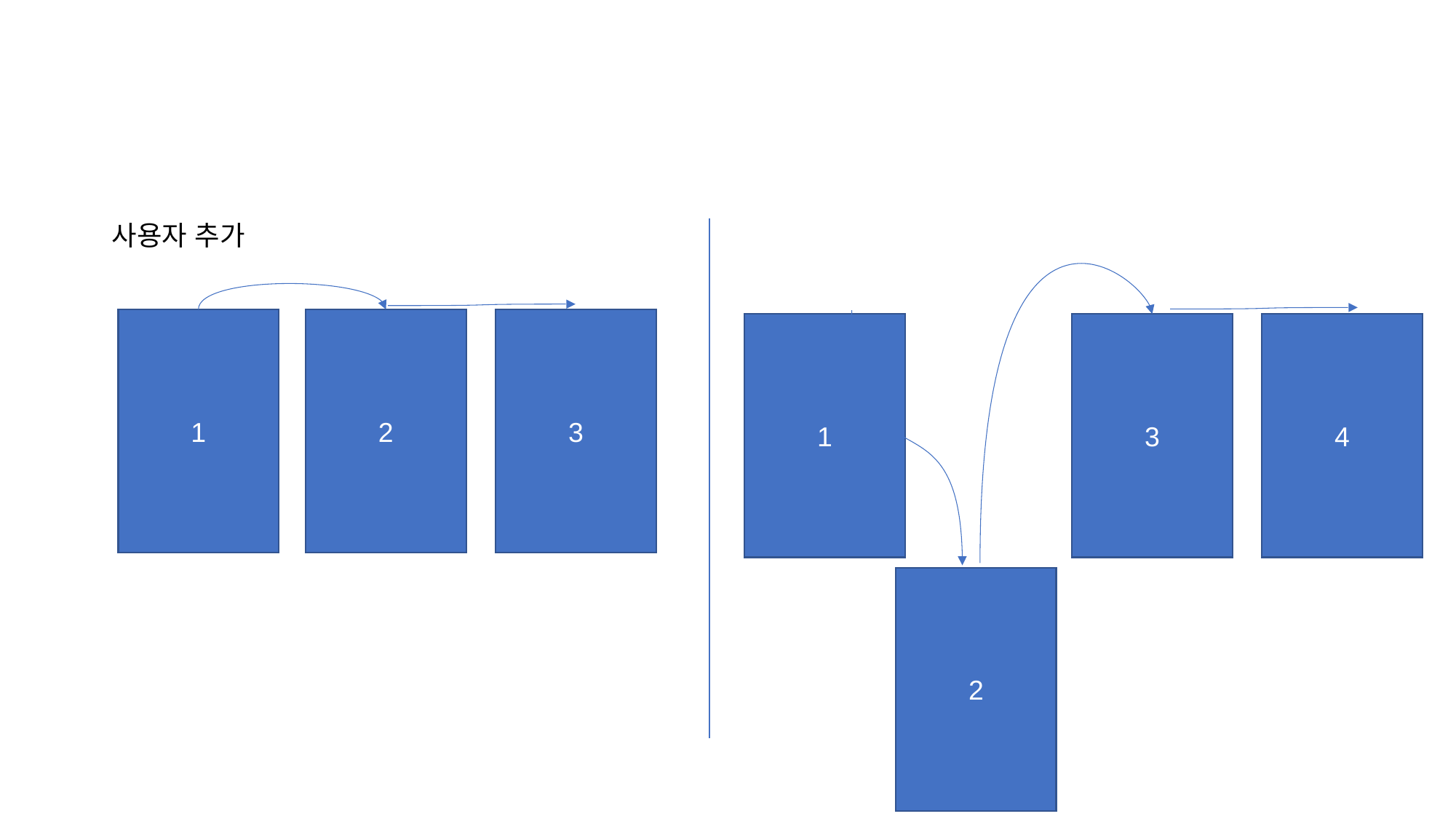

#
사용자 추가
1
2
3
1
3
4
2